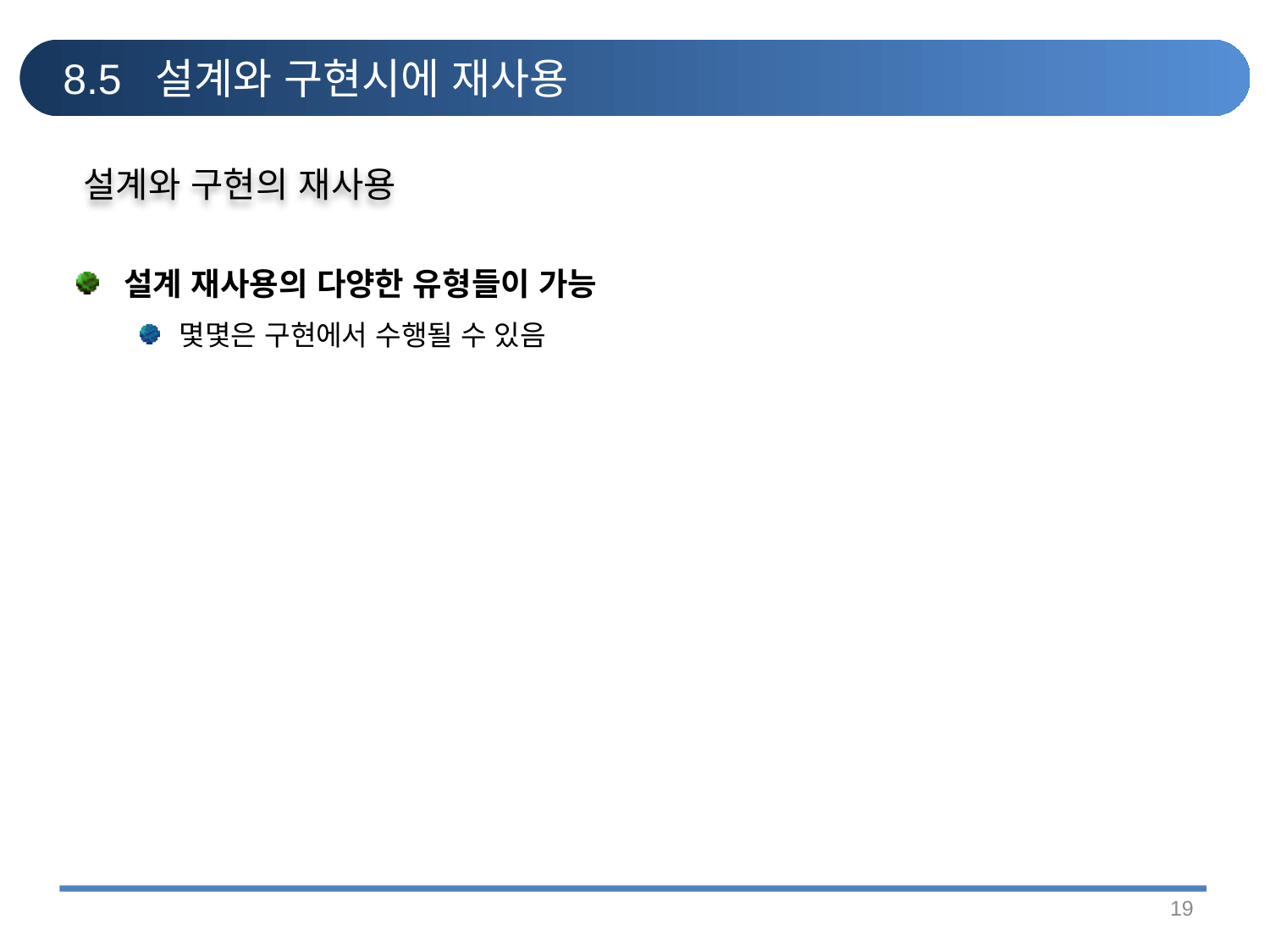

# 8.5  설계와 구현시에 재사용
설계와 구현의 재사용
설계 재사용의 다양한 유형들이 가능
몇몇은 구현에서 수행될 수 있음

19